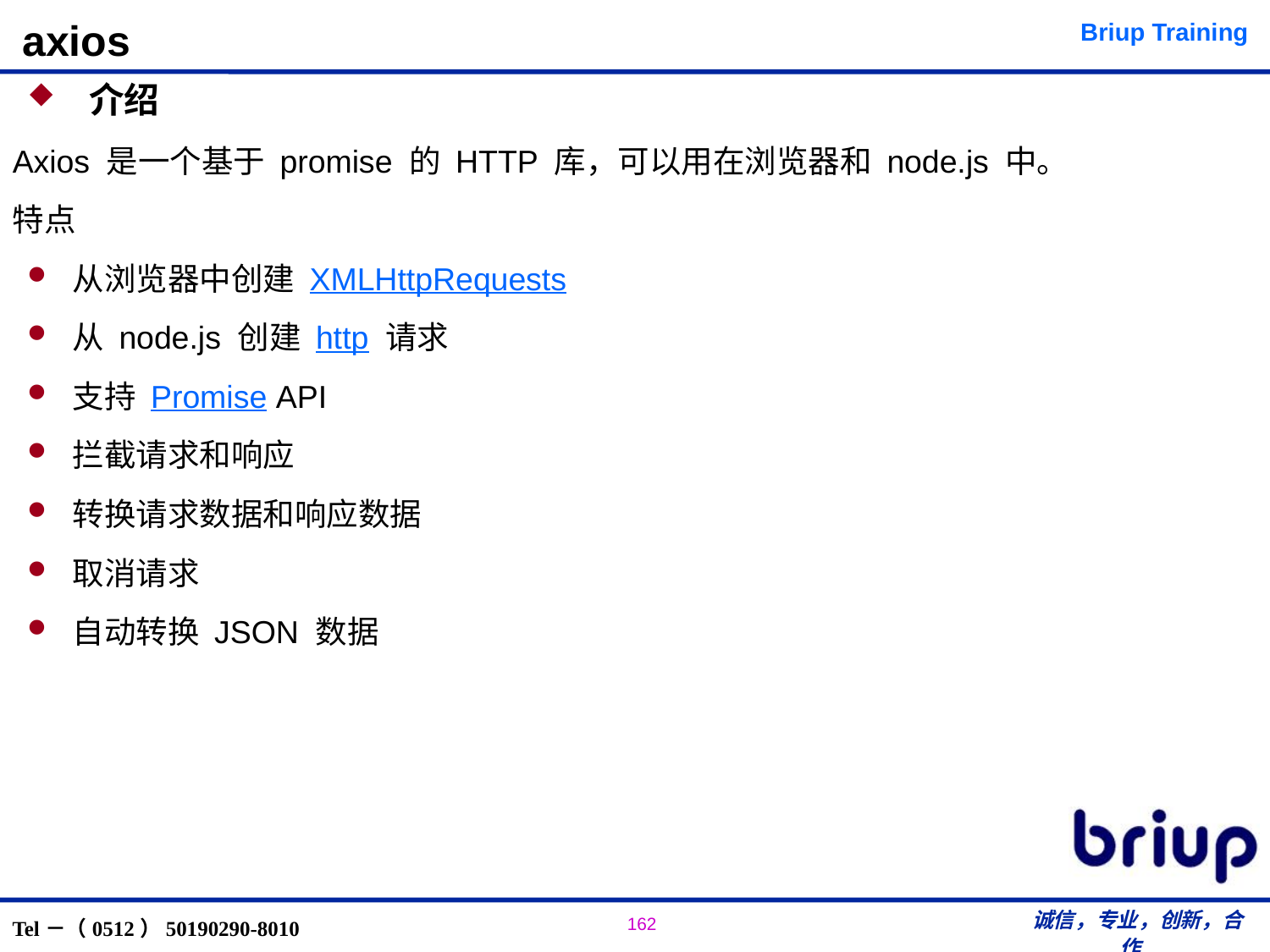

# axios
 介绍
Axios 是一个基于 promise 的 HTTP 库，可以用在浏览器和 node.js 中。
特点
从浏览器中创建 XMLHttpRequests
从 node.js 创建 http 请求
支持 Promise API
拦截请求和响应
转换请求数据和响应数据
取消请求
自动转换 JSON 数据